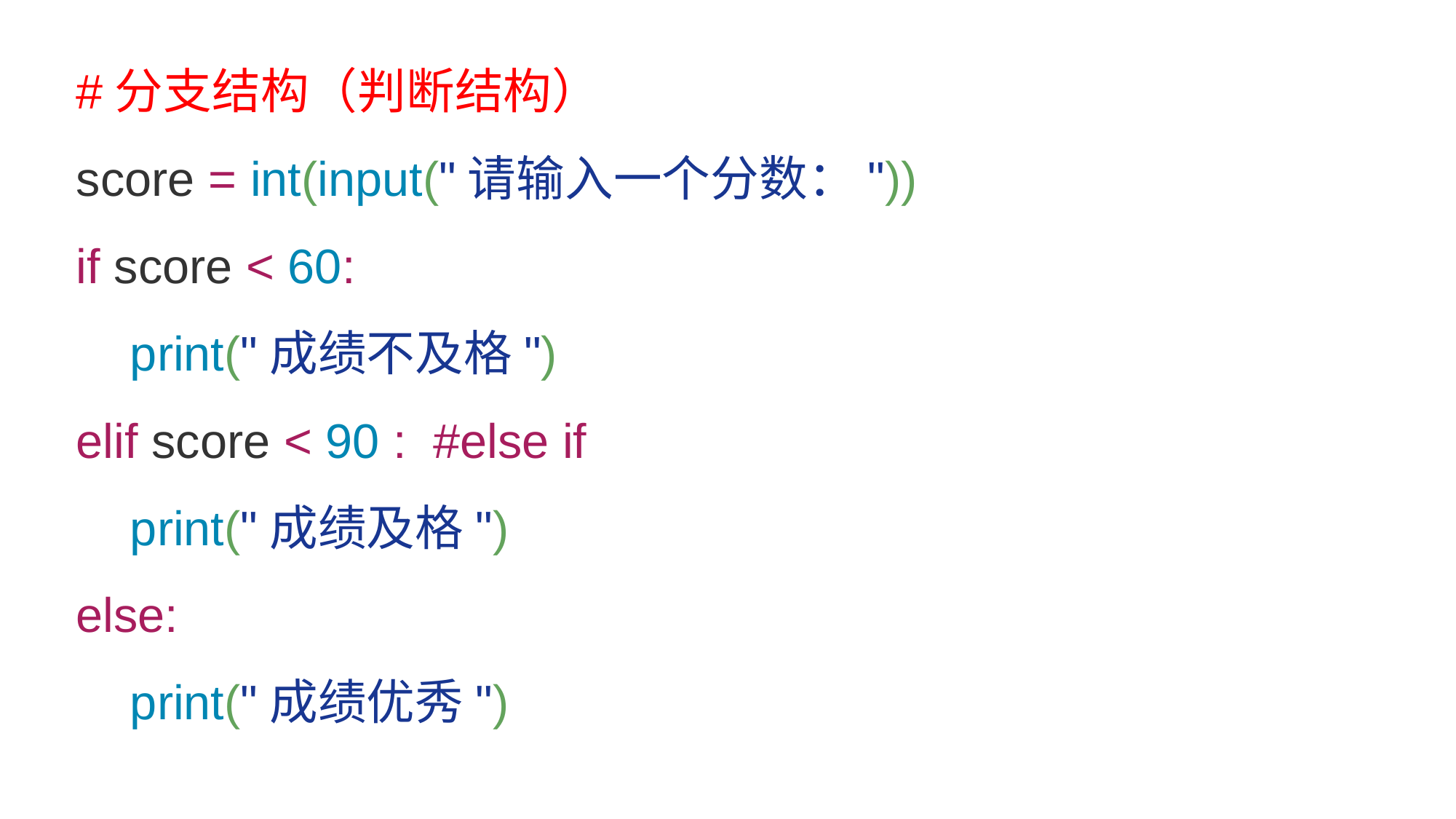

#分支结构（判断结构）
score = int(input("请输入一个分数："))
if score < 60:
    print("成绩不及格")
elif score < 90 :  #else if
    print("成绩及格")
else:
    print("成绩优秀")